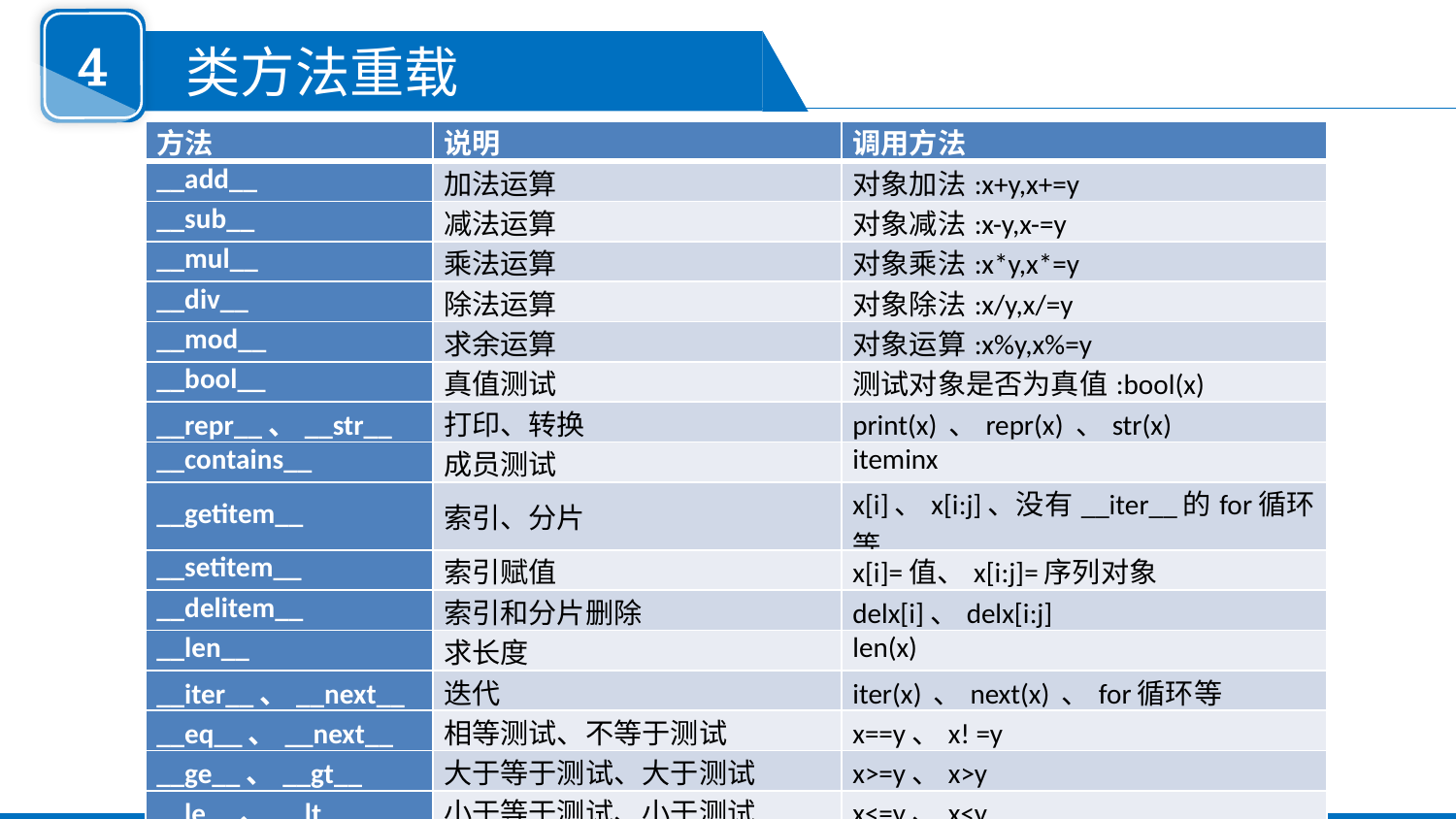

4

  类方法重载
| 方法 | 说明 | 调用方法 |
| --- | --- | --- |
| \_\_add\_\_ | 加法运算 | 对象加法:x+y,x+=y |
| \_\_sub\_\_ | 减法运算 | 对象减法:x-y,x-=y |
| \_\_mul\_\_ | 乘法运算 | 对象乘法:x\*y,x\*=y |
| \_\_div\_\_ | 除法运算 | 对象除法:x/y,x/=y |
| \_\_mod\_\_ | 求余运算 | 对象运算:x%y,x%=y |
| \_\_bool\_\_ | 真值测试 | 测试对象是否为真值:bool(x) |
| \_\_repr\_\_、\_\_str\_\_ | 打印、转换 | print(x) 、repr(x) 、str(x) |
| \_\_contains\_\_ | 成员测试 | iteminx |
| \_\_getitem\_\_ | 索引、分片 | x[i]、x[i:j]、没有\_\_iter\_\_的for循环等 |
| \_\_setitem\_\_ | 索引赋值 | x[i]=值、x[i:j]=序列对象 |
| \_\_delitem\_\_ | 索引和分片删除 | delx[i]、delx[i:j] |
| \_\_len\_\_ | 求长度 | len(x) |
| \_\_iter\_\_、\_\_next\_\_ | 迭代 | iter(x) 、next(x) 、for循环等 |
| \_\_eq\_\_、\_\_next\_\_ | 相等测试、不等于测试 | x==y、x! =y |
| \_\_ge\_\_、\_\_gt\_\_ | 大于等于测试、大于测试 | x>=y、x>y |
| \_\_le\_\_、\_\_lt\_\_ | 小于等于测试、小于测试 | x<=y、x<y |